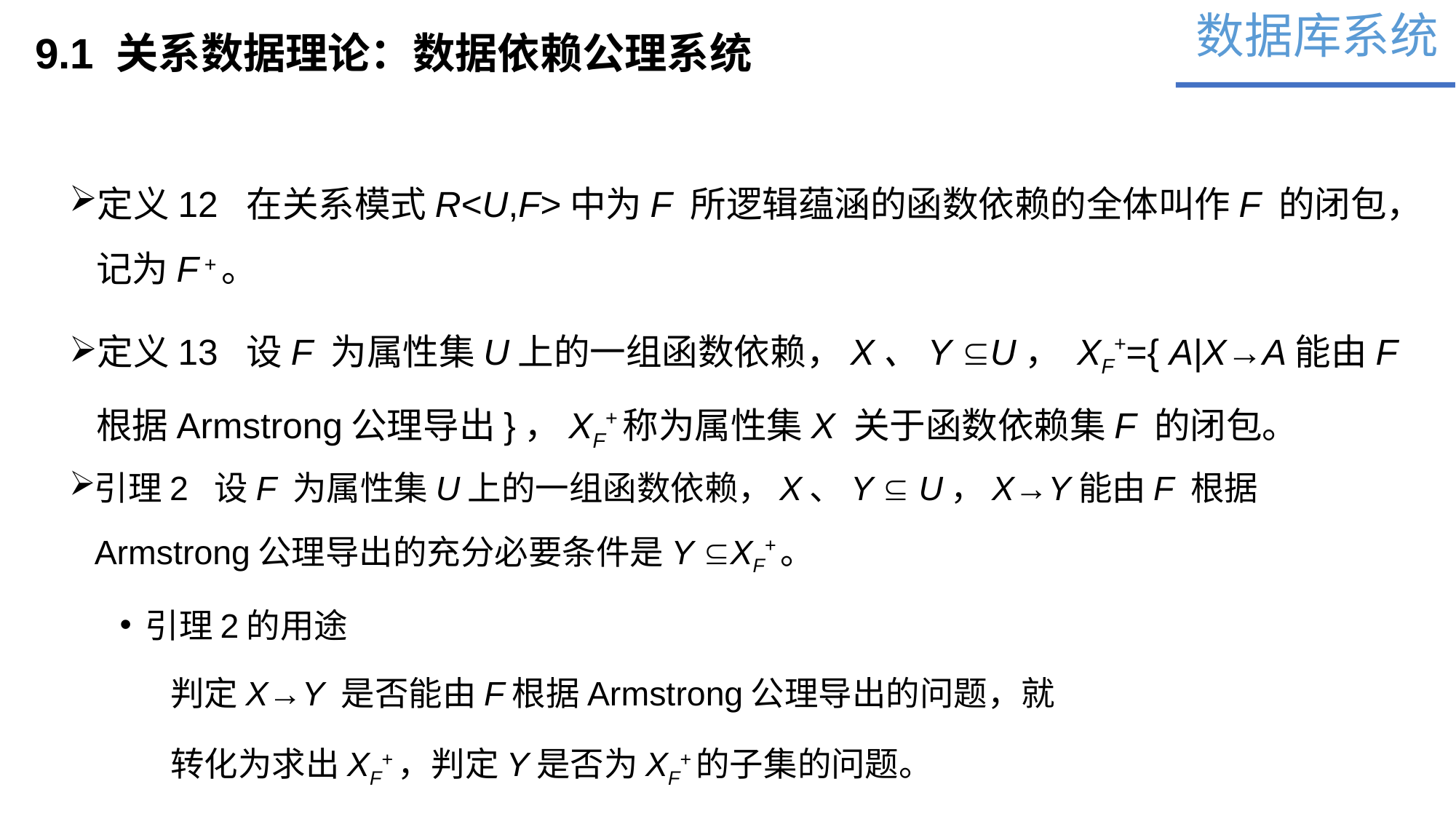

数据库系统
9.1 关系数据理论：数据依赖公理系统

定义12  在关系模式R<U,F>中为F 所逻辑蕴涵的函数依赖的全体叫作F 的闭包，记为F +。
定义13  设F 为属性集U上的一组函数依赖，X、Y ⊆U， XF+={ A|X→A能由F 根据Armstrong公理导出}，XF+称为属性集X 关于函数依赖集F 的闭包。
引理2  设F 为属性集U上的一组函数依赖，X、Y ⊆ U，X→Y能由F 根据Armstrong公理导出的充分必要条件是Y ⊆XF+。
引理2的用途
判定X→Y 是否能由F根据Armstrong公理导出的问题，就
转化为求出XF+，判定Y是否为XF+的子集的问题。